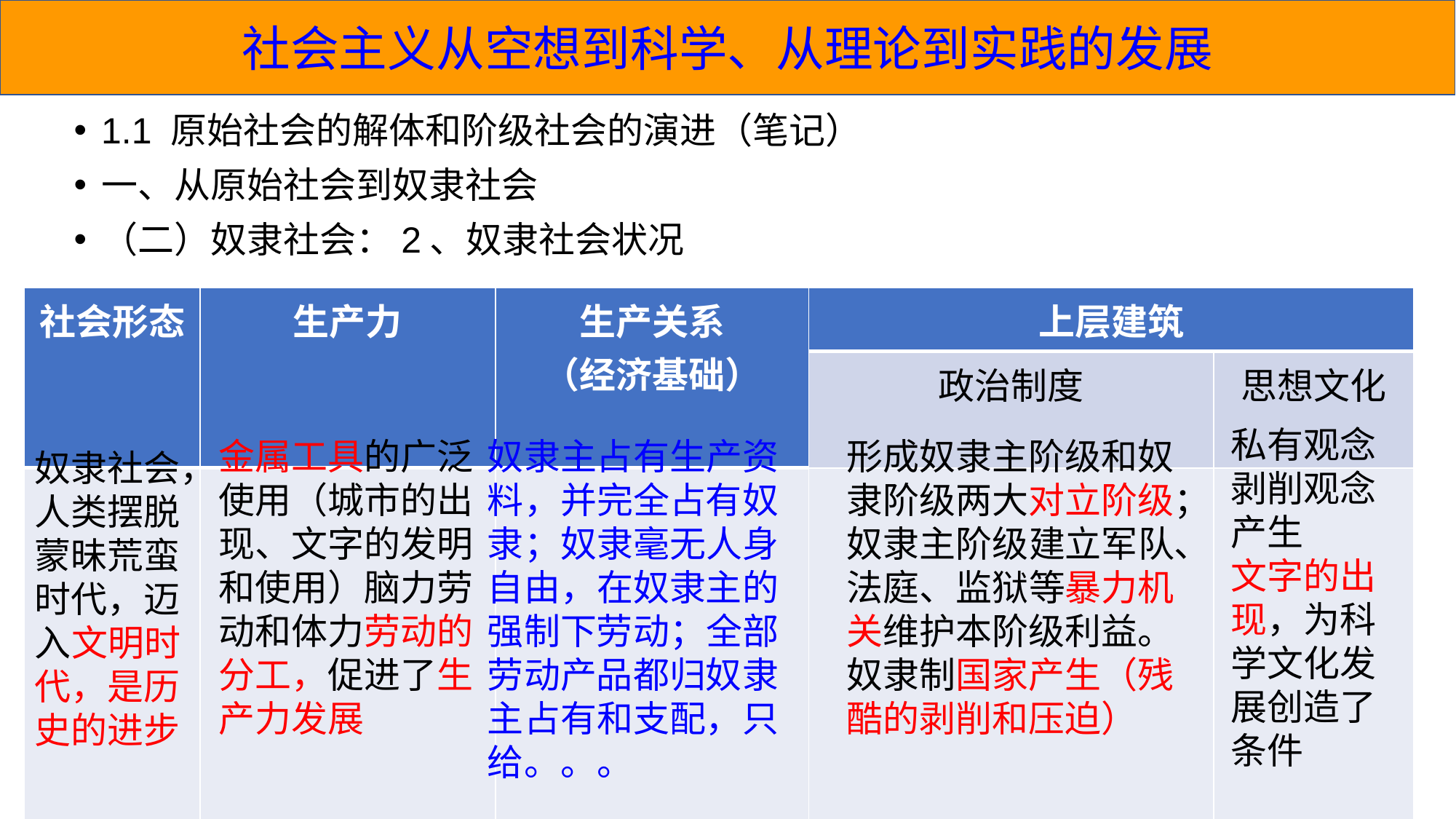

社会主义从空想到科学、从理论到实践的发展
1.1 原始社会的解体和阶级社会的演进（笔记）
一、从原始社会到奴隶社会
（二）奴隶社会：2、奴隶社会状况
| 社会形态 | 生产力 | 生产关系 （经济基础） | 上层建筑 |  |
| --- | --- | --- | --- | --- |
|  |  |  | 政治制度 | 思想文化 |
|  |  |  |  |  |
私有观念
剥削观念产生
文字的出现，为科学文化发展创造了条件
金属工具的广泛使用（城市的出现、文字的发明和使用）脑力劳动和体力劳动的分工，促进了生产力发展
奴隶主占有生产资料，并完全占有奴隶；奴隶毫无人身自由，在奴隶主的强制下劳动；全部劳动产品都归奴隶主占有和支配，只给。。。
形成奴隶主阶级和奴隶阶级两大对立阶级；奴隶主阶级建立军队、法庭、监狱等暴力机关维护本阶级利益。奴隶制国家产生（残酷的剥削和压迫）
奴隶社会，人类摆脱蒙昧荒蛮时代，迈入文明时代，是历史的进步